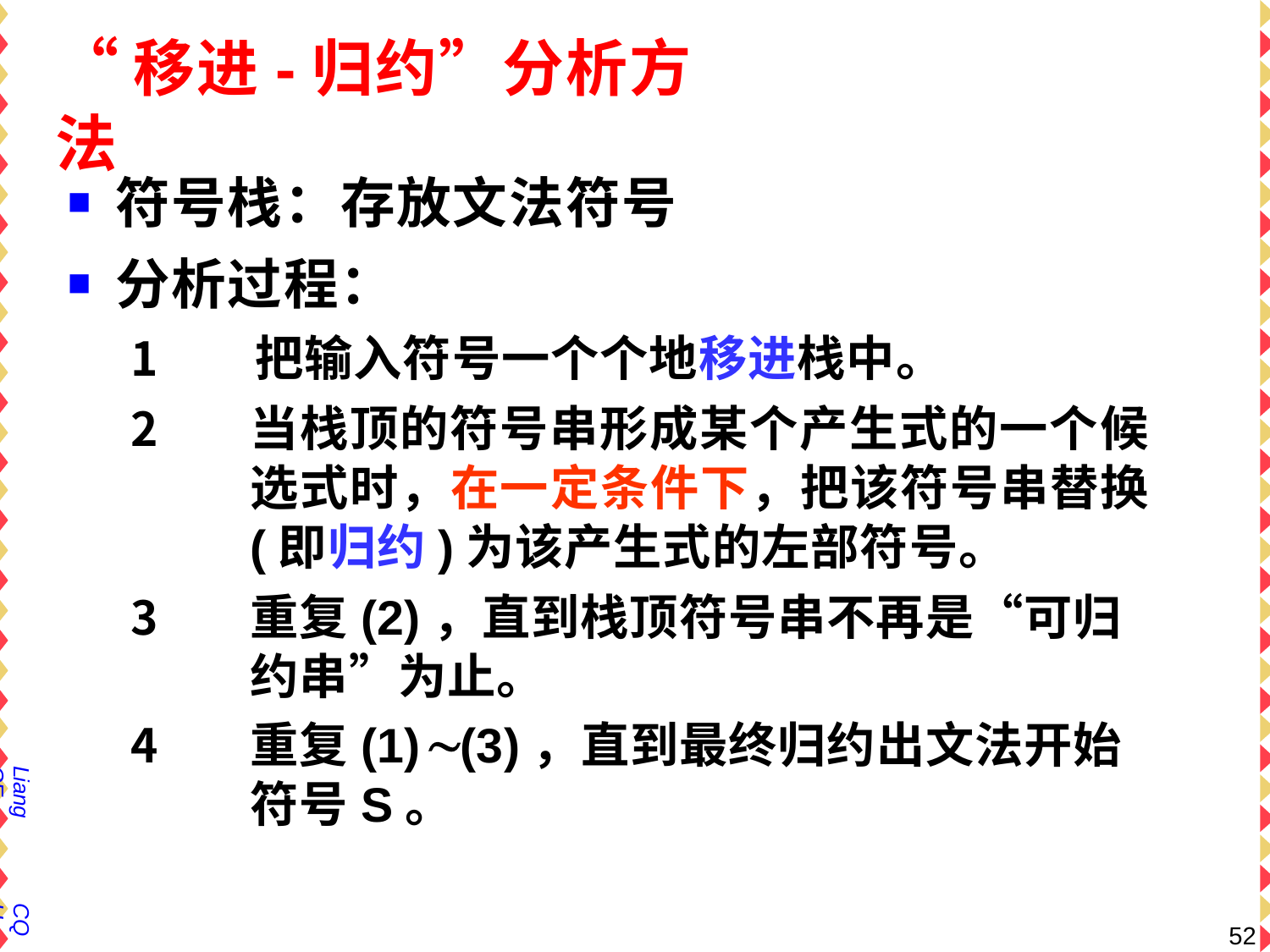

# “移进-归约”分析方法
符号栈：存放文法符号
分析过程：
把输入符号一个个地移进栈中。
当栈顶的符号串形成某个产生式的一个候 选式时，在一定条件下，把该符号串替换 (即归约)为该产生式的左部符号。
重复(2)，直到栈顶符号串不再是“可归 约串”为止。
重复(1)∼(3)，直到最终归约出文法开始 符号S。
Liang GE
CQU
52